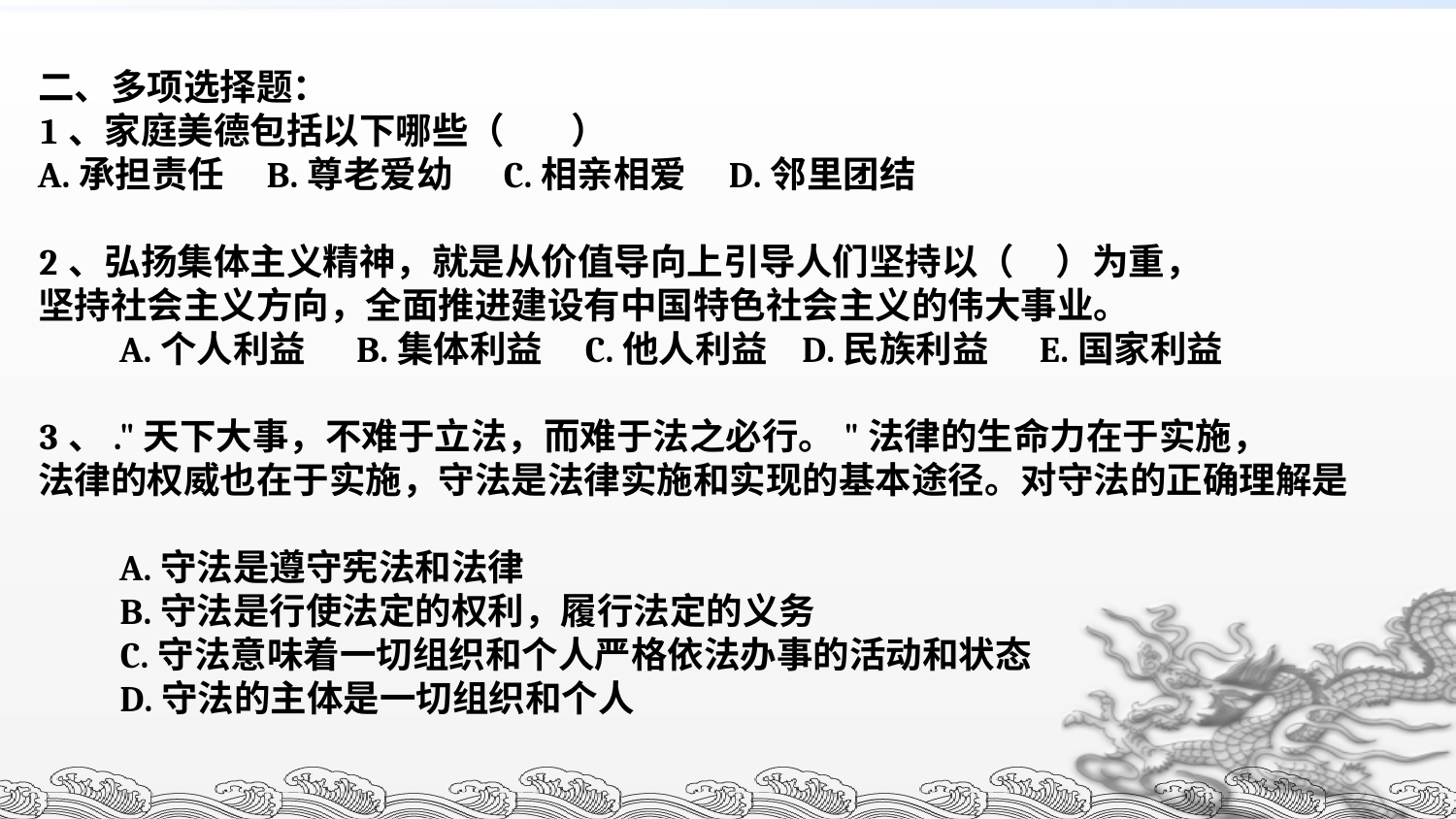

二、多项选择题：
1、家庭美德包括以下哪些（        ）
A.承担责任    B.尊老爱幼     C.相亲相爱    D.邻里团结

2、弘扬集体主义精神，就是从价值导向上引导人们坚持以（     ）为重，
坚持社会主义方向，全面推进建设有中国特色社会主义的伟大事业。
　　A.个人利益     B.集体利益    C.他人利益   D.民族利益     E.国家利益

3、."天下大事，不难于立法，而难于法之必行。"法律的生命力在于实施，
法律的权威也在于实施，守法是法律实施和实现的基本途径。对守法的正确理解是

　　A.守法是遵守宪法和法律
　　B.守法是行使法定的权利，履行法定的义务
　　C.守法意味着一切组织和个人严格依法办事的活动和状态
　　D.守法的主体是一切组织和个人